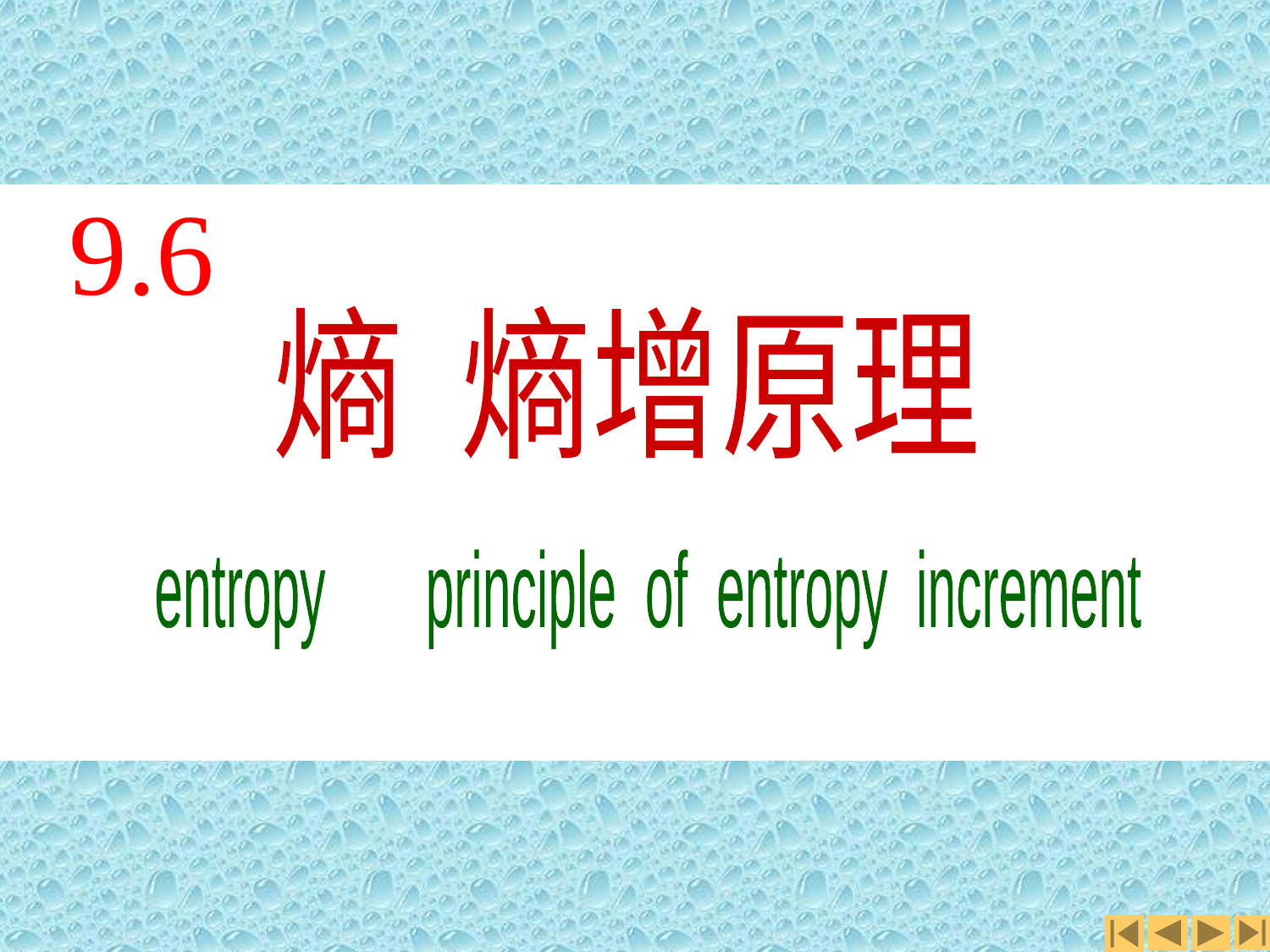

熵  熵增原理
entropy       principle  of  entropy  increment

第六节
9.6